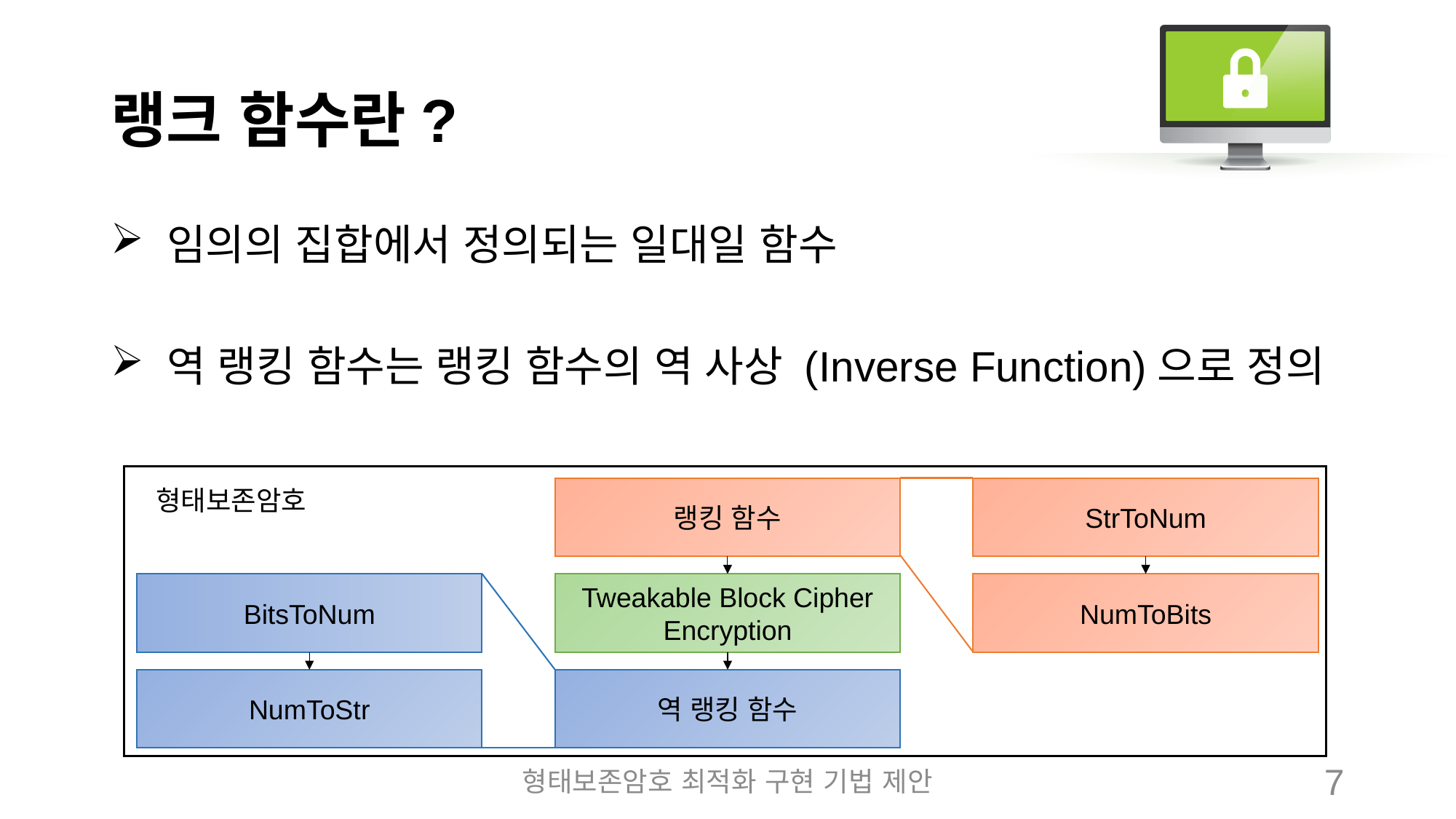

# 랭크 함수란?
 임의의 집합에서 정의되는 일대일 함수

 역 랭킹 함수는 랭킹 함수의 역 사상 (Inverse Function)으로 정의

형태보존암호
랭킹 함수
StrToNum
BitsToNum
Tweakable Block Cipher
Encryption
NumToBits
역 랭킹 함수
NumToStr
형태보존암호 최적화 구현 기법 제안
7